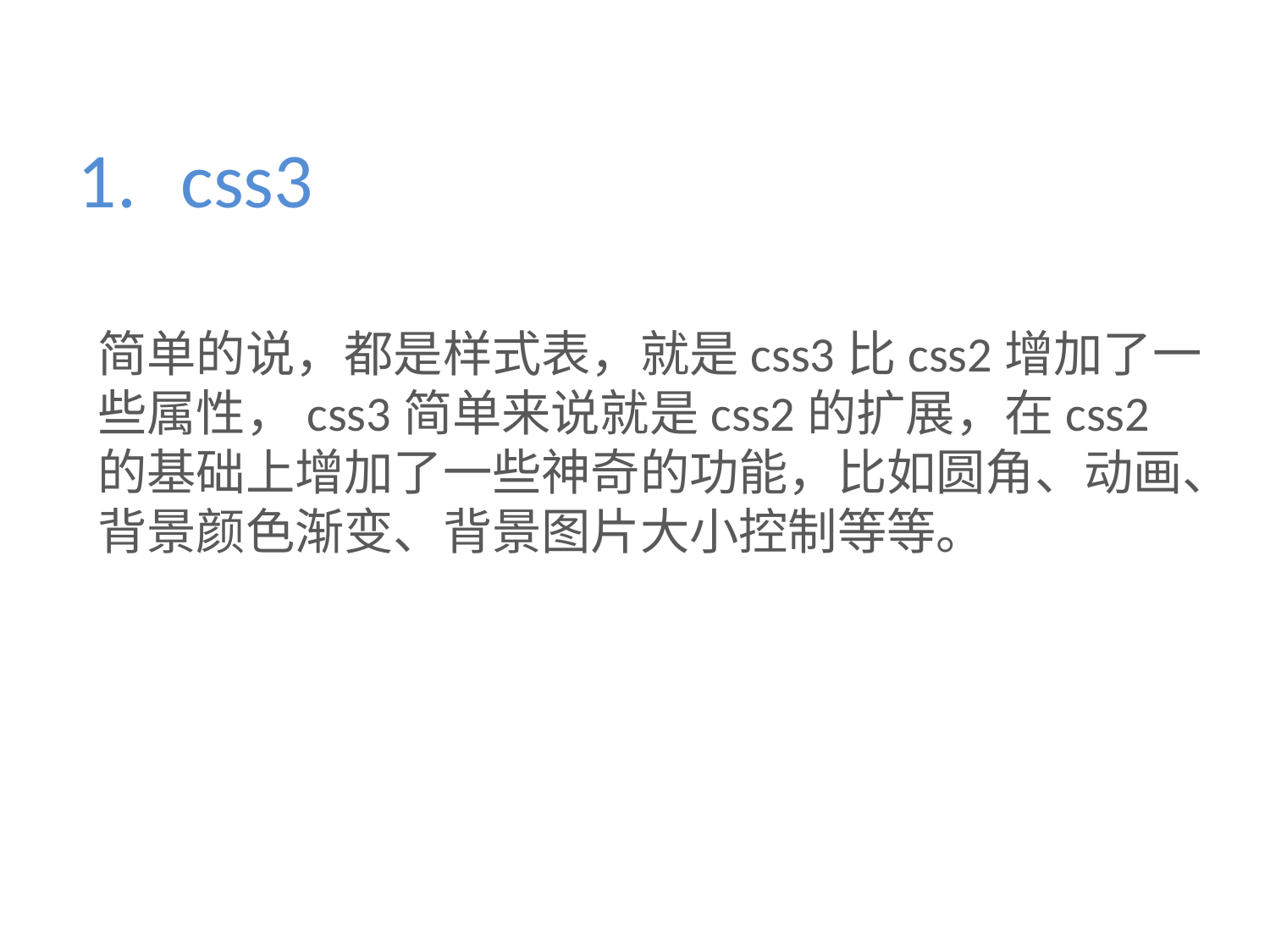

# css3
简单的说，都是样式表，就是css3比css2增加了一些属性，css3简单来说就是css2的扩展，在css2的基础上增加了一些神奇的功能，比如圆角、动画、背景颜色渐变、背景图片大小控制等等。